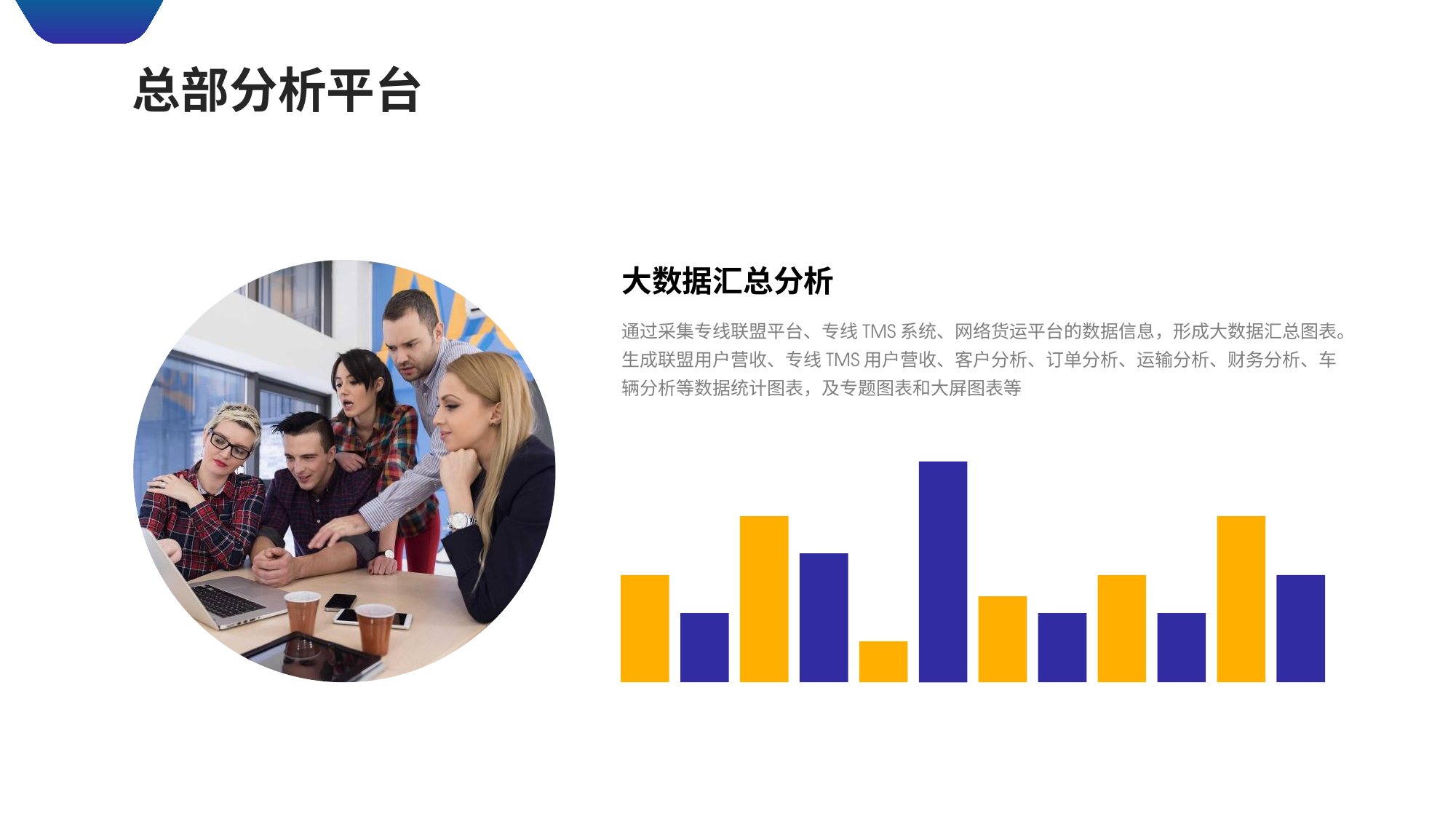

总部分析平台
大数据汇总分析
通过采集专线联盟平台、专线TMS系统、网络货运平台的数据信息，形成大数据汇总图表。
生成联盟用户营收、专线TMS用户营收、客户分析、订单分析、运输分析、财务分析、车辆分析等数据统计图表，及专题图表和大屏图表等